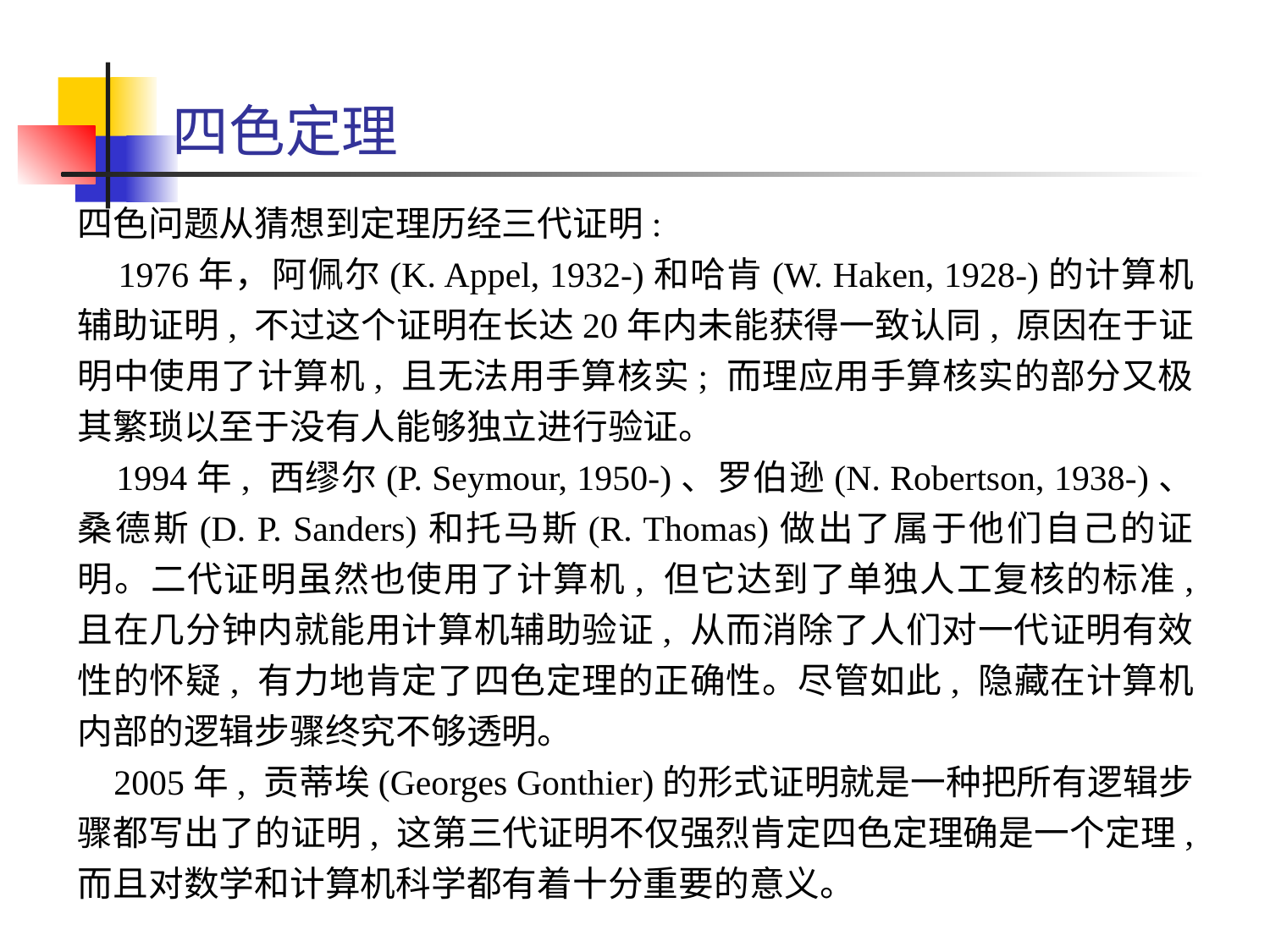

# 四色定理
四色问题从猜想到定理历经三代证明:
    1976年，阿佩尔(K. Appel, 1932-)和哈肯(W. Haken, 1928-)的计算机辅助证明, 不过这个证明在长达20年内未能获得一致认同, 原因在于证明中使用了计算机, 且无法用手算核实; 而理应用手算核实的部分又极其繁琐以至于没有人能够独立进行验证。
    1994年, 西缪尔(P. Seymour, 1950-)、罗伯逊(N. Robertson, 1938-)、桑德斯(D. P. Sanders)和托马斯(R. Thomas)做出了属于他们自己的证明。二代证明虽然也使用了计算机, 但它达到了单独人工复核的标准, 且在几分钟内就能用计算机辅助验证, 从而消除了人们对一代证明有效性的怀疑, 有力地肯定了四色定理的正确性。尽管如此, 隐藏在计算机内部的逻辑步骤终究不够透明。
    2005年, 贡蒂埃(Georges Gonthier)的形式证明就是一种把所有逻辑步骤都写出了的证明, 这第三代证明不仅强烈肯定四色定理确是一个定理, 而且对数学和计算机科学都有着十分重要的意义。
51